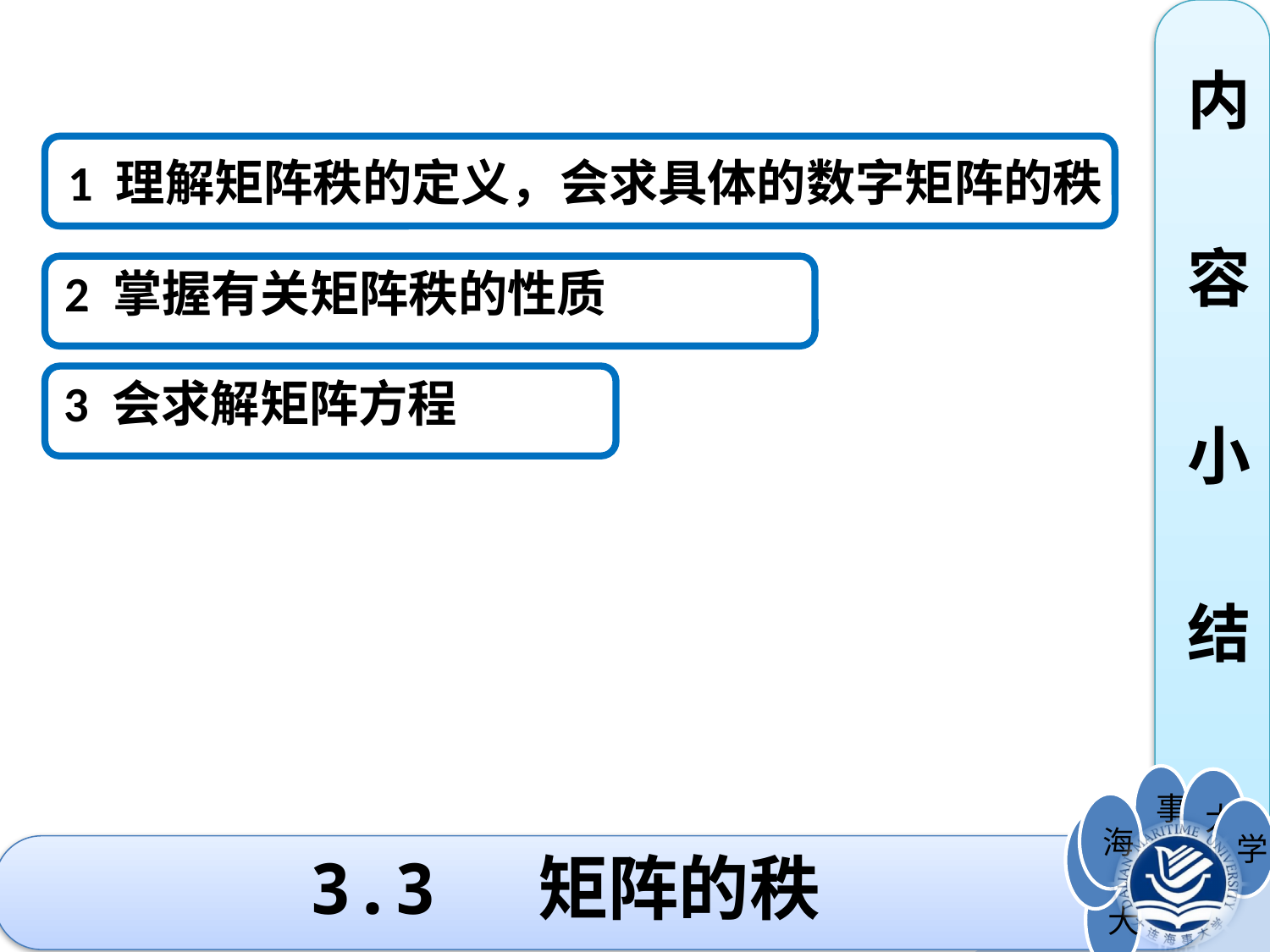

内

容

小

结

1 理解矩阵秩的定义，会求具体的数字矩阵的秩

2 掌握有关矩阵秩的性质

3 会求解矩阵方程

# 3.3  矩阵的秩